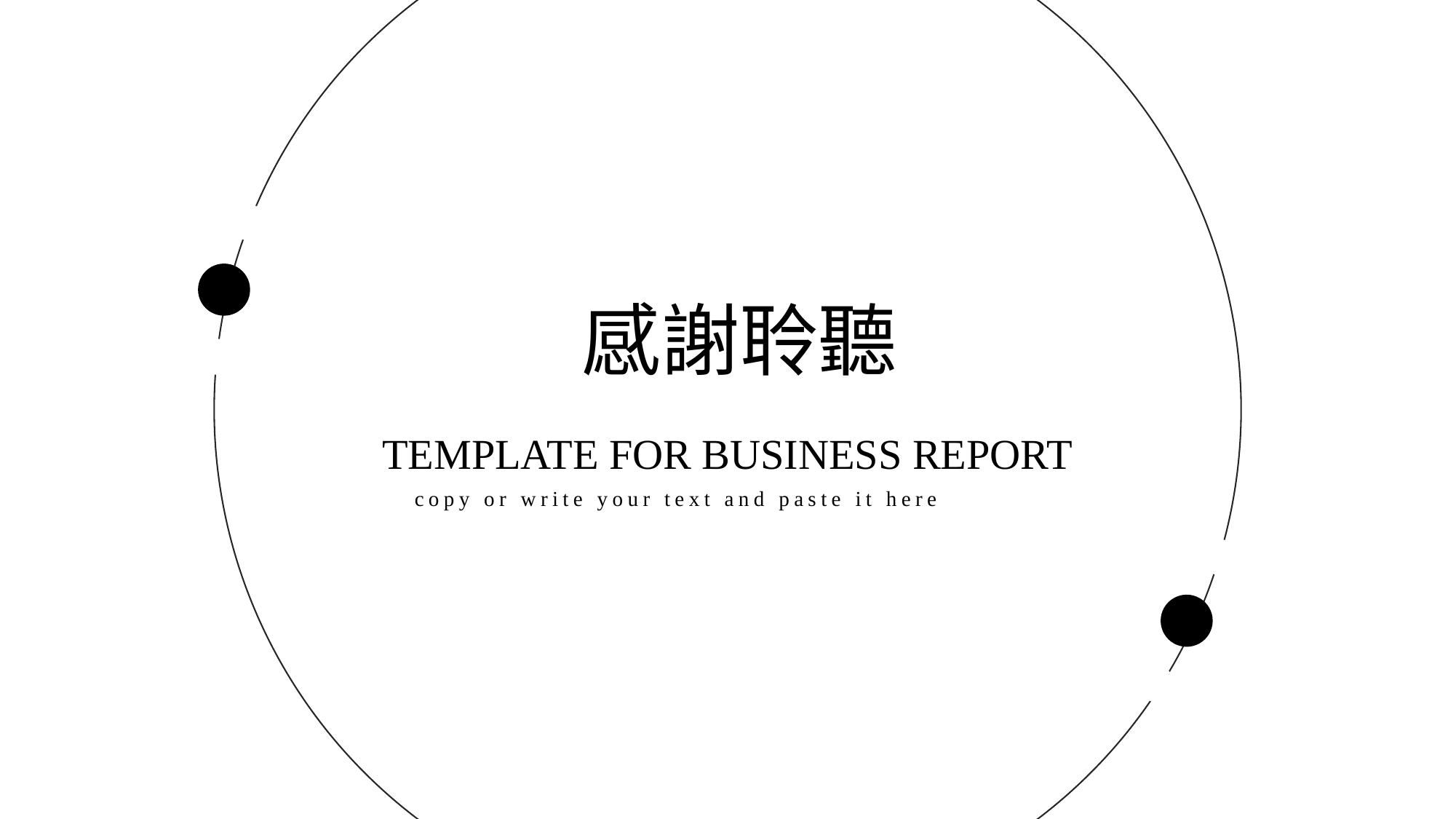

感謝聆聽
TEMPLATE FOR BUSINESS REPORT
copy or write your text and paste it here